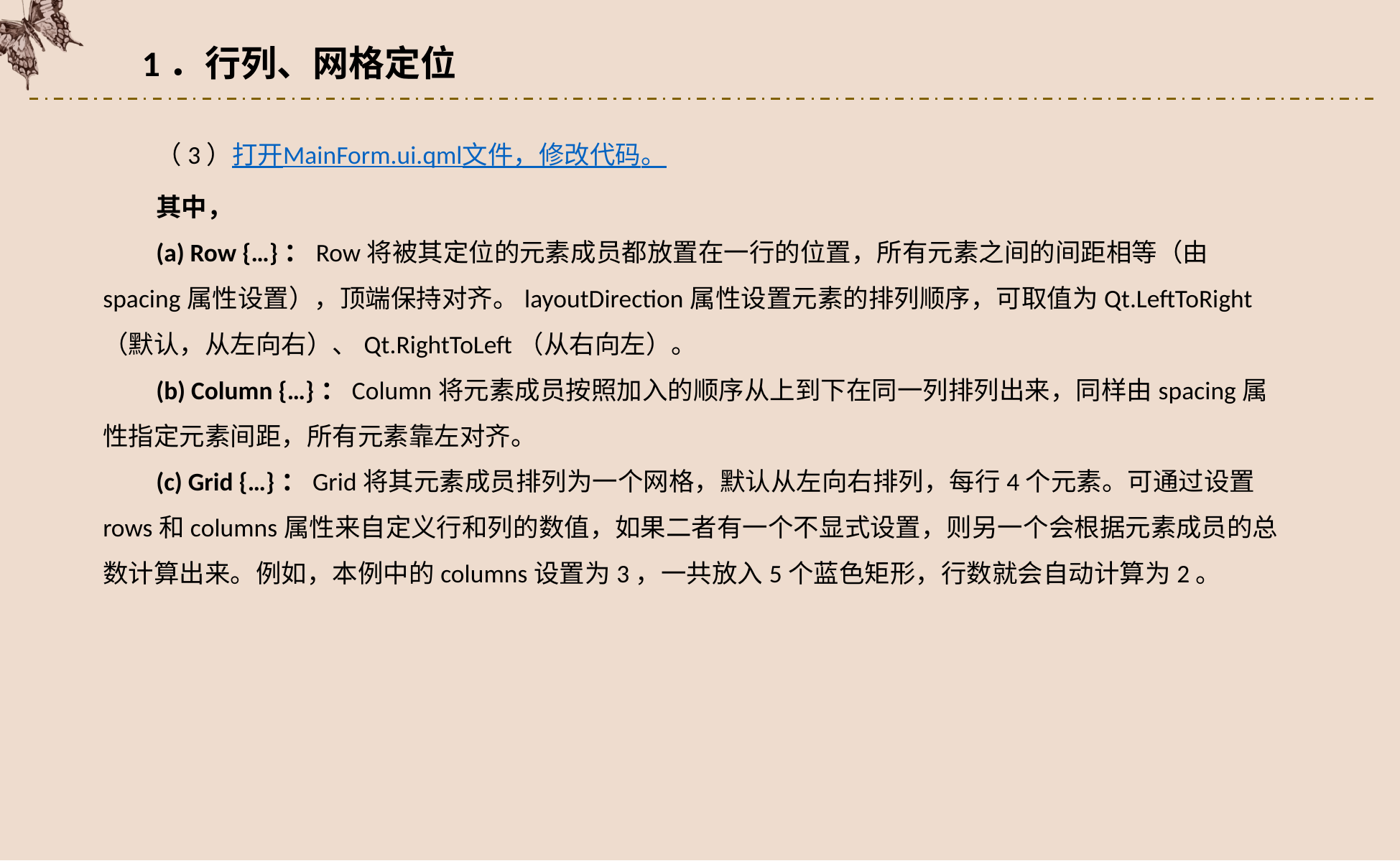

1．行列、网格定位
（3）打开MainForm.ui.qml文件，修改代码。
其中，
(a) Row {…}：Row将被其定位的元素成员都放置在一行的位置，所有元素之间的间距相等（由spacing属性设置），顶端保持对齐。layoutDirection属性设置元素的排列顺序，可取值为Qt.LeftToRight（默认，从左向右）、Qt.RightToLeft（从右向左）。
(b) Column {…}：Column将元素成员按照加入的顺序从上到下在同一列排列出来，同样由spacing属性指定元素间距，所有元素靠左对齐。
(c) Grid {…}：Grid将其元素成员排列为一个网格，默认从左向右排列，每行4个元素。可通过设置rows和columns属性来自定义行和列的数值，如果二者有一个不显式设置，则另一个会根据元素成员的总数计算出来。例如，本例中的columns设置为3，一共放入5个蓝色矩形，行数就会自动计算为2。